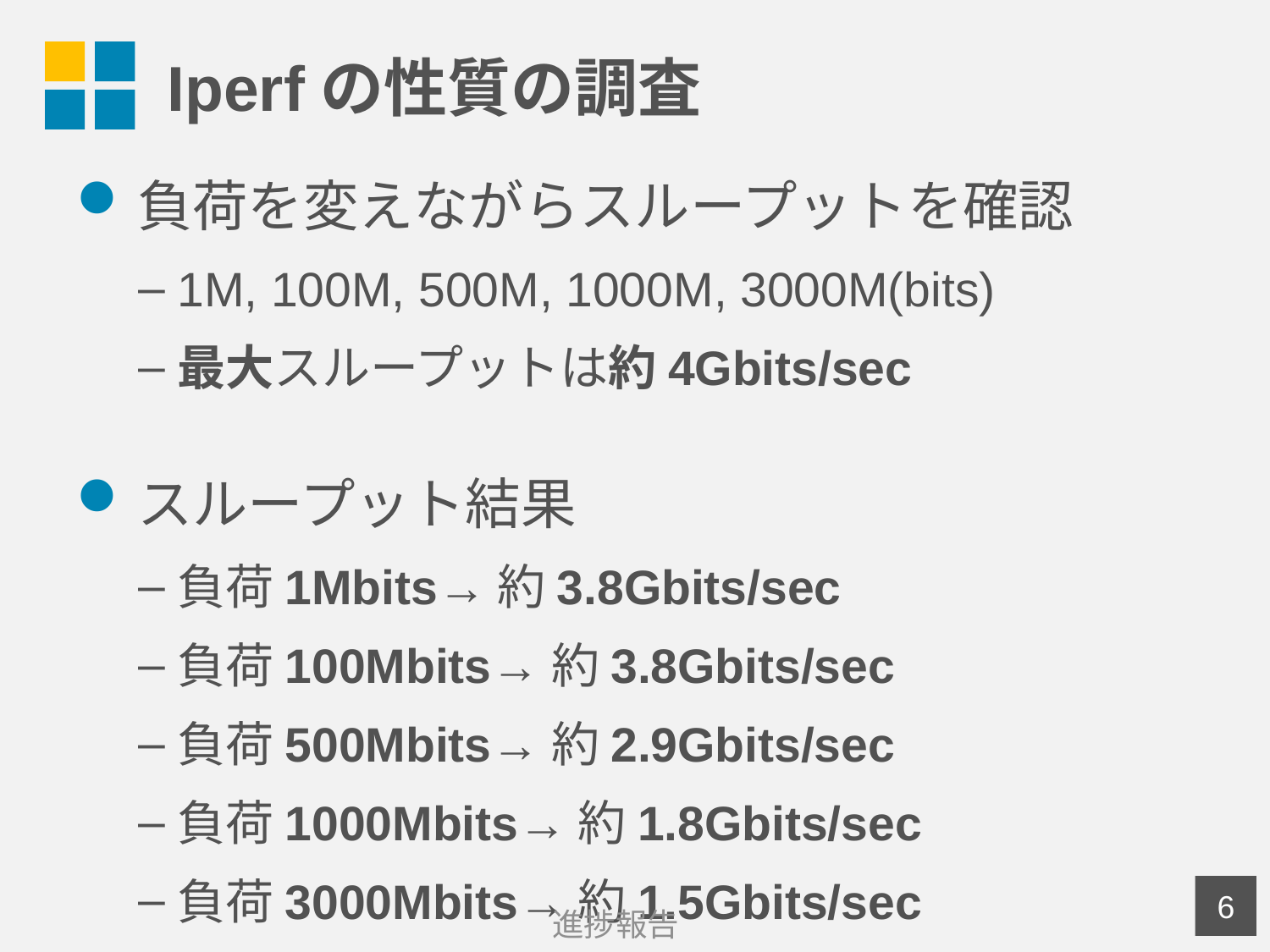

# Iperfの性質の調査
負荷を変えながらスループットを確認
1M, 100M, 500M, 1000M, 3000M(bits)
最大スループットは約4Gbits/sec

スループット結果
負荷1Mbits→約3.8Gbits/sec
負荷100Mbits→約3.8Gbits/sec
負荷500Mbits→約2.9Gbits/sec
負荷1000Mbits→約1.8Gbits/sec
負荷3000Mbits→約1.5Gbits/sec
6
進捗報告